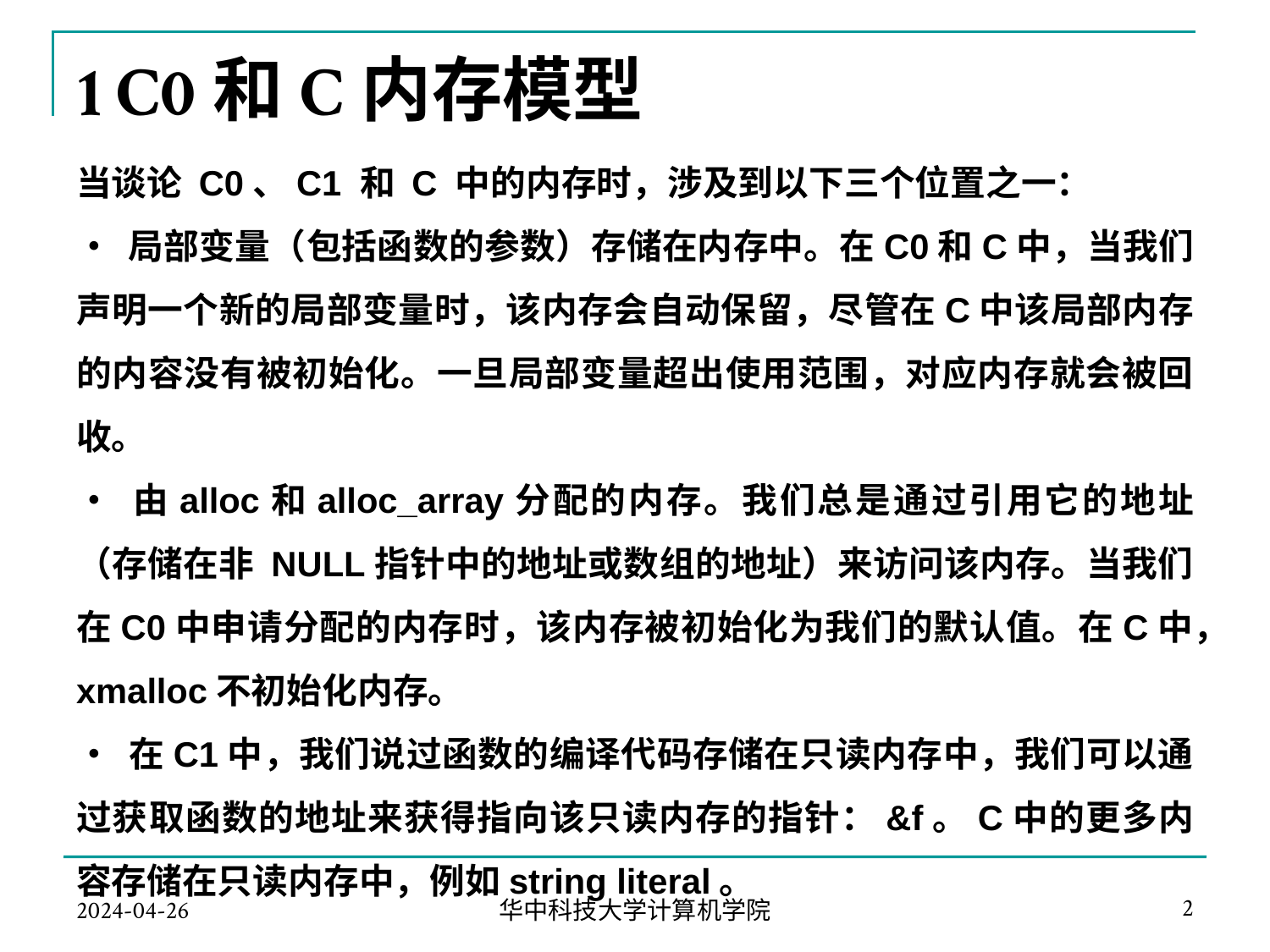

# 1 C0和C内存模型
当谈论 C0、C1 和 C 中的内存时，涉及到以下三个位置之一：
• 局部变量（包括函数的参数）存储在内存中。在C0和C中，当我们声明一个新的局部变量时，该内存会自动保留，尽管在C中该局部内存的内容没有被初始化。一旦局部变量超出使用范围，对应内存就会被回收。
• 由alloc和alloc_array分配的内存。我们总是通过引用它的地址（存储在非 NULL指针中的地址或数组的地址）来访问该内存。当我们在C0中申请分配的内存时，该内存被初始化为我们的默认值。在C中，xmalloc不初始化内存。
• 在C1中，我们说过函数的编译代码存储在只读内存中，我们可以通过获取函数的地址来获得指向该只读内存的指针：&f。C中的更多内容存储在只读内存中，例如string literal。
2024-04-26
2
华中科技大学计算机学院